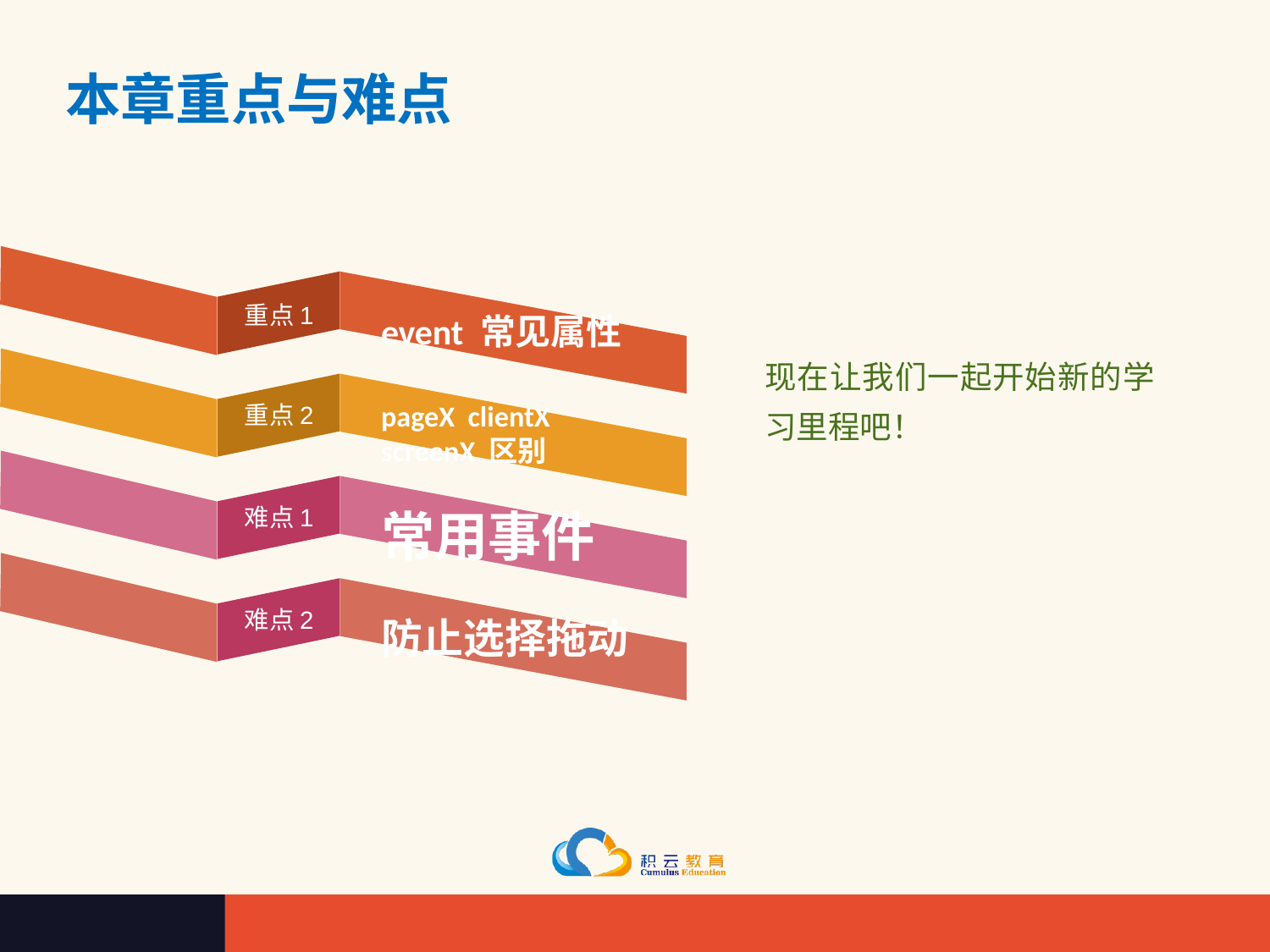

# 本章重点与难点

event 常见属性
重点1
现在让我们一起开始新的学习里程吧！

重点2
pageX  clientX  screenX 区别

难点1
常用事件

难点2
防止选择拖动